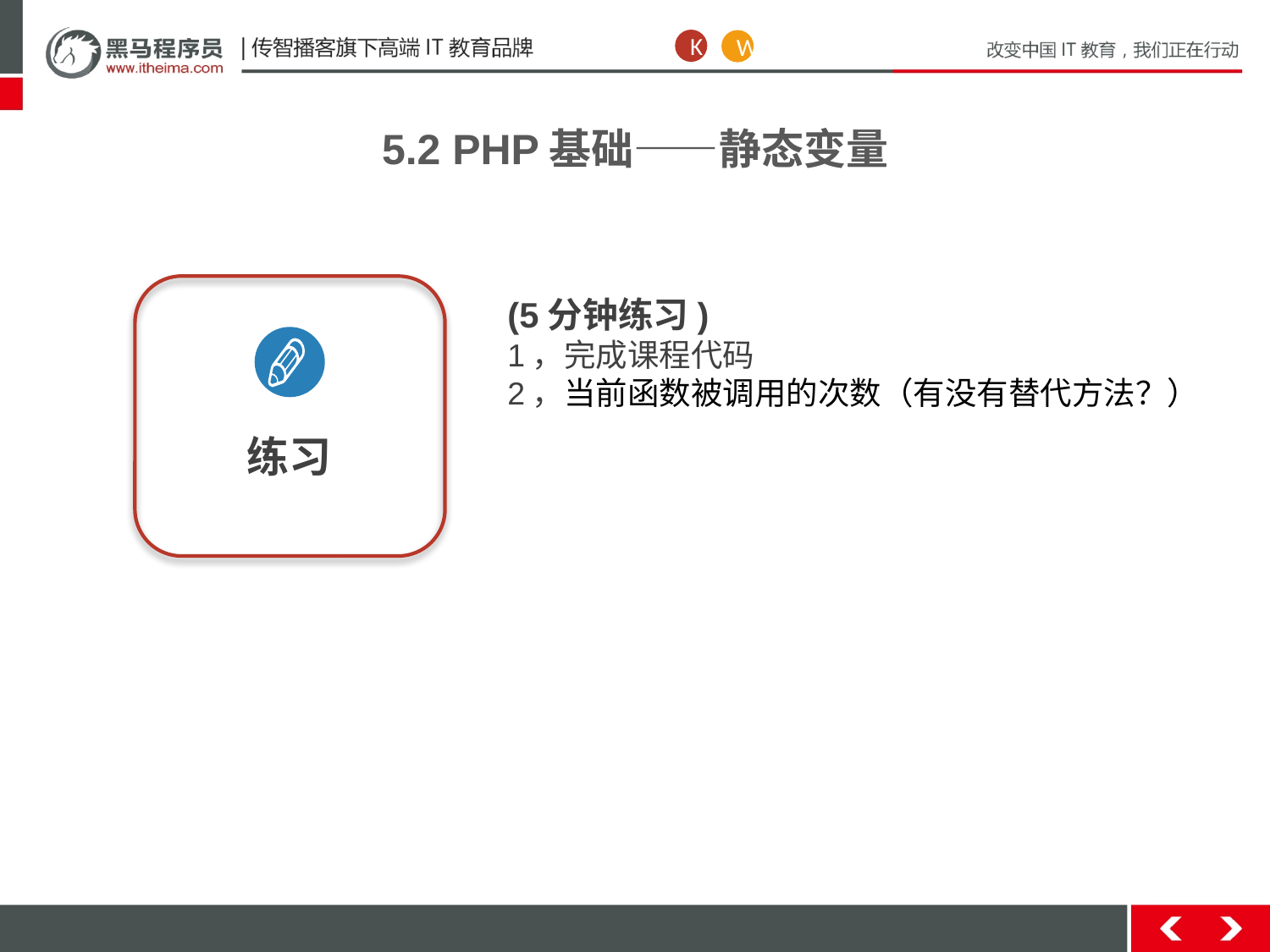

K
W
5.2 PHP基础——静态变量

练习
(5分钟练习)
1，完成课程代码
2，当前函数被调用的次数（有没有替代方法？）